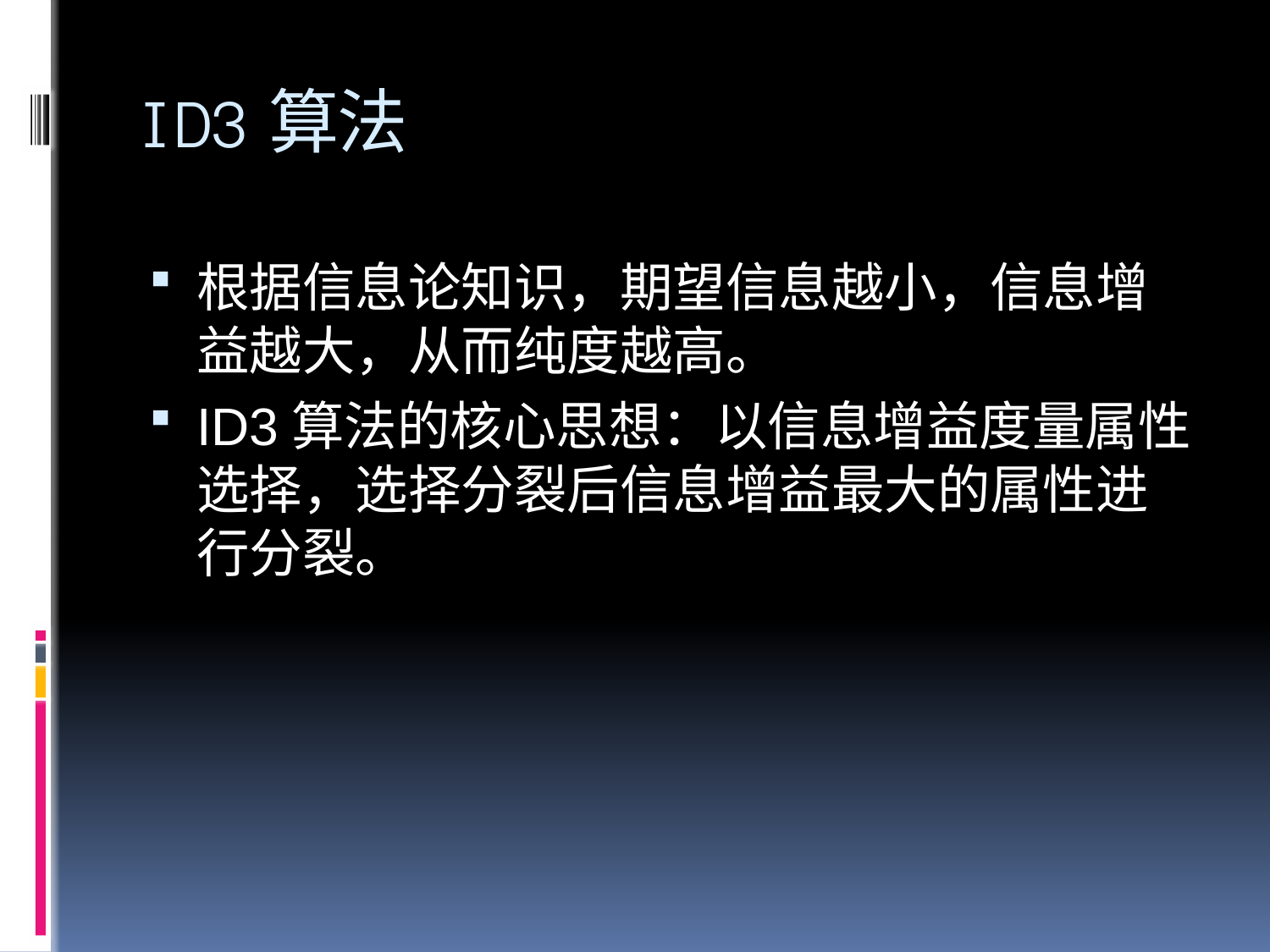

# ID3算法
根据信息论知识，期望信息越小，信息增益越大，从而纯度越高。
ID3算法的核心思想：以信息增益度量属性选择，选择分裂后信息增益最大的属性进行分裂。